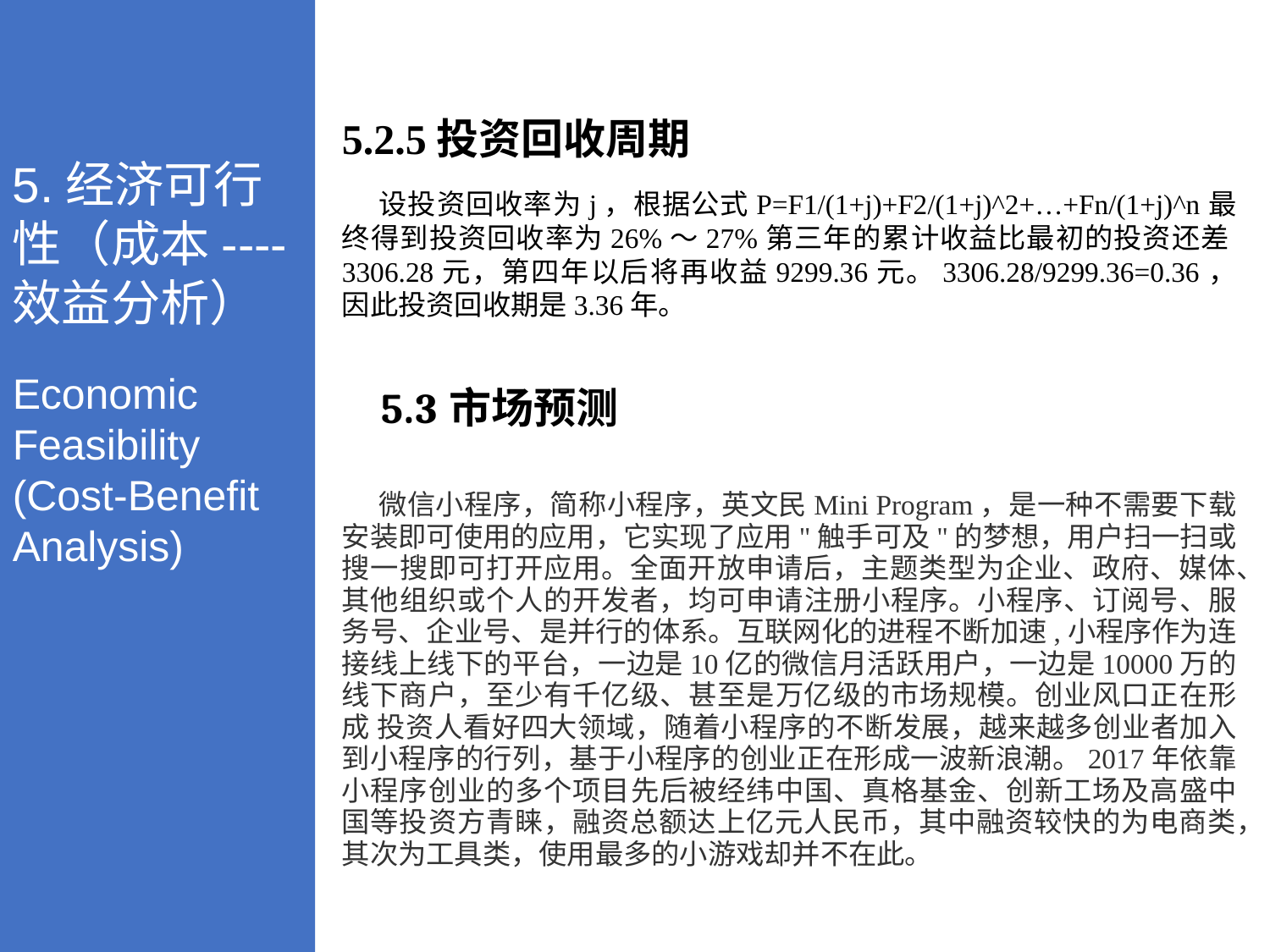

5.经济可行性（成本----效益分析）
Economic Feasibility (Cost-Benefit Analysis)
5.2.5投资回收周期
设投资回收率为j，根据公式P=F1/(1+j)+F2/(1+j)^2+…+Fn/(1+j)^n最终得到投资回收率为26%～27%第三年的累计收益比最初的投资还差3306.28元，第四年以后将再收益9299.36元。3306.28/9299.36=0.36，因此投资回收期是3.36年。
5.3市场预测
微信小程序，简称小程序，英文民Mini Program，是一种不需要下载安装即可使用的应用，它实现了应用"触手可及"的梦想，用户扫一扫或搜一搜即可打开应用。全面开放申请后，主题类型为企业、政府、媒体、其他组织或个人的开发者，均可申请注册小程序。小程序、订阅号、服务号、企业号、是并行的体系。互联网化的进程不断加速,小程序作为连接线上线下的平台，一边是10亿的微信月活跃用户，一边是10000万的线下商户，至少有千亿级、甚至是万亿级的市场规模。创业风口正在形成 投资人看好四大领域，随着小程序的不断发展，越来越多创业者加入到小程序的行列，基于小程序的创业正在形成一波新浪潮。2017年依靠小程序创业的多个项目先后被经纬中国、真格基金、创新工场及高盛中国等投资方青睐，融资总额达上亿元人民币，其中融资较快的为电商类，其次为工具类，使用最多的小游戏却并不在此。